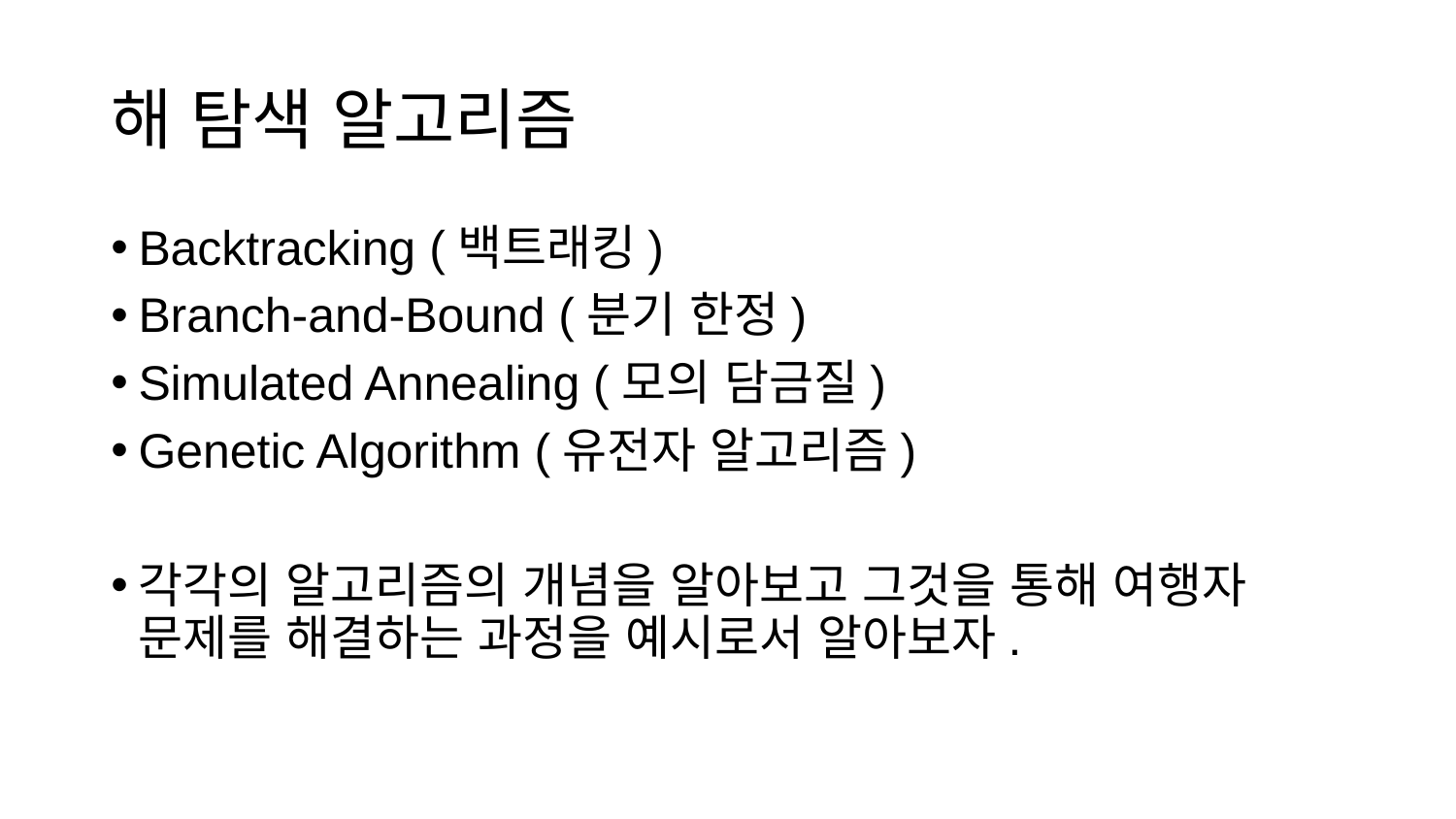

# 해 탐색 알고리즘
Backtracking (백트래킹)
Branch-and-Bound (분기 한정)
Simulated Annealing (모의 담금질)
Genetic Algorithm (유전자 알고리즘)

각각의 알고리즘의 개념을 알아보고 그것을 통해 여행자 문제를 해결하는 과정을 예시로서 알아보자.